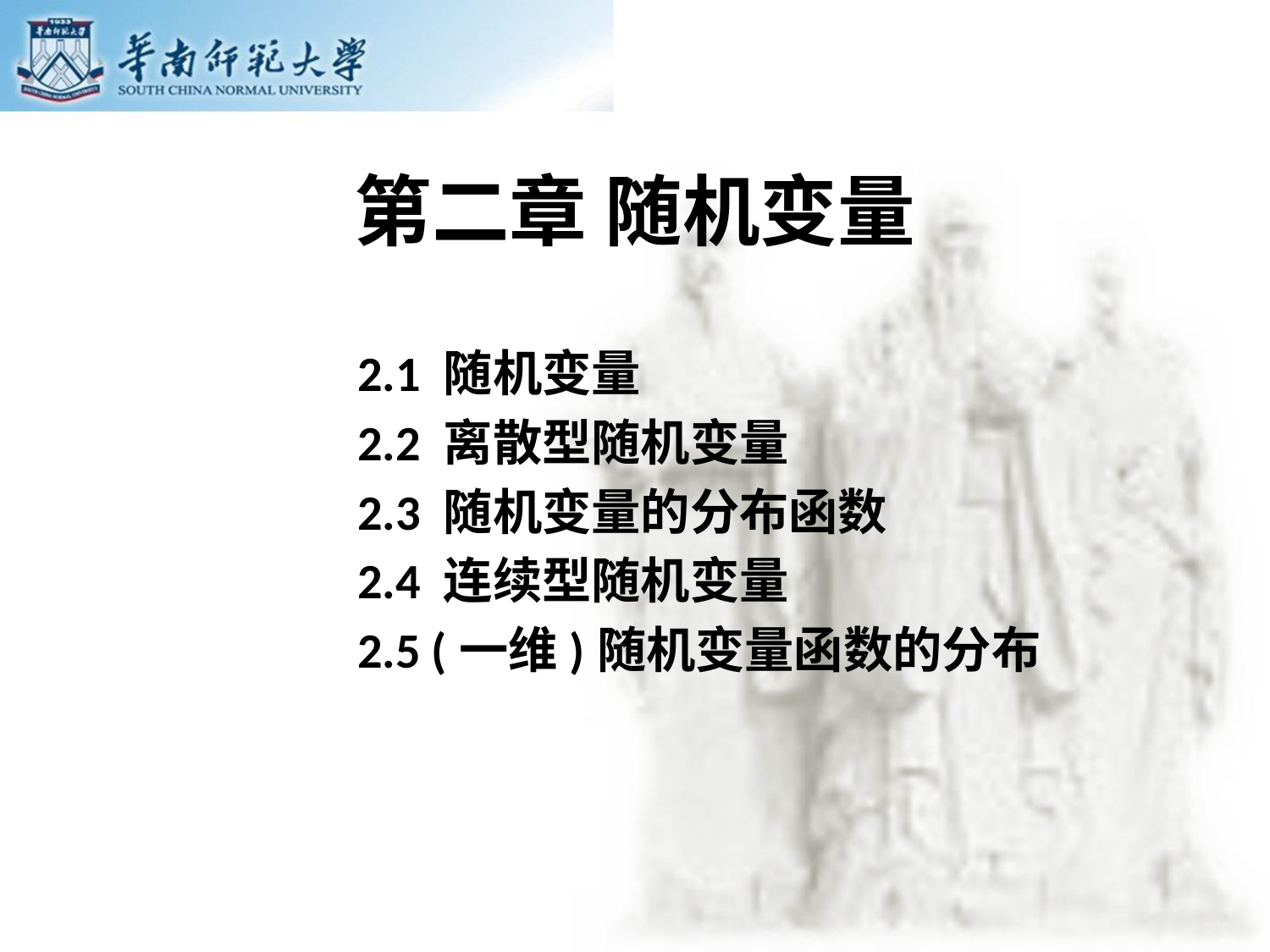

# 第二章 随机变量
2.1 随机变量
2.2 离散型随机变量
2.3 随机变量的分布函数
2.4 连续型随机变量
2.5 (一维)随机变量函数的分布